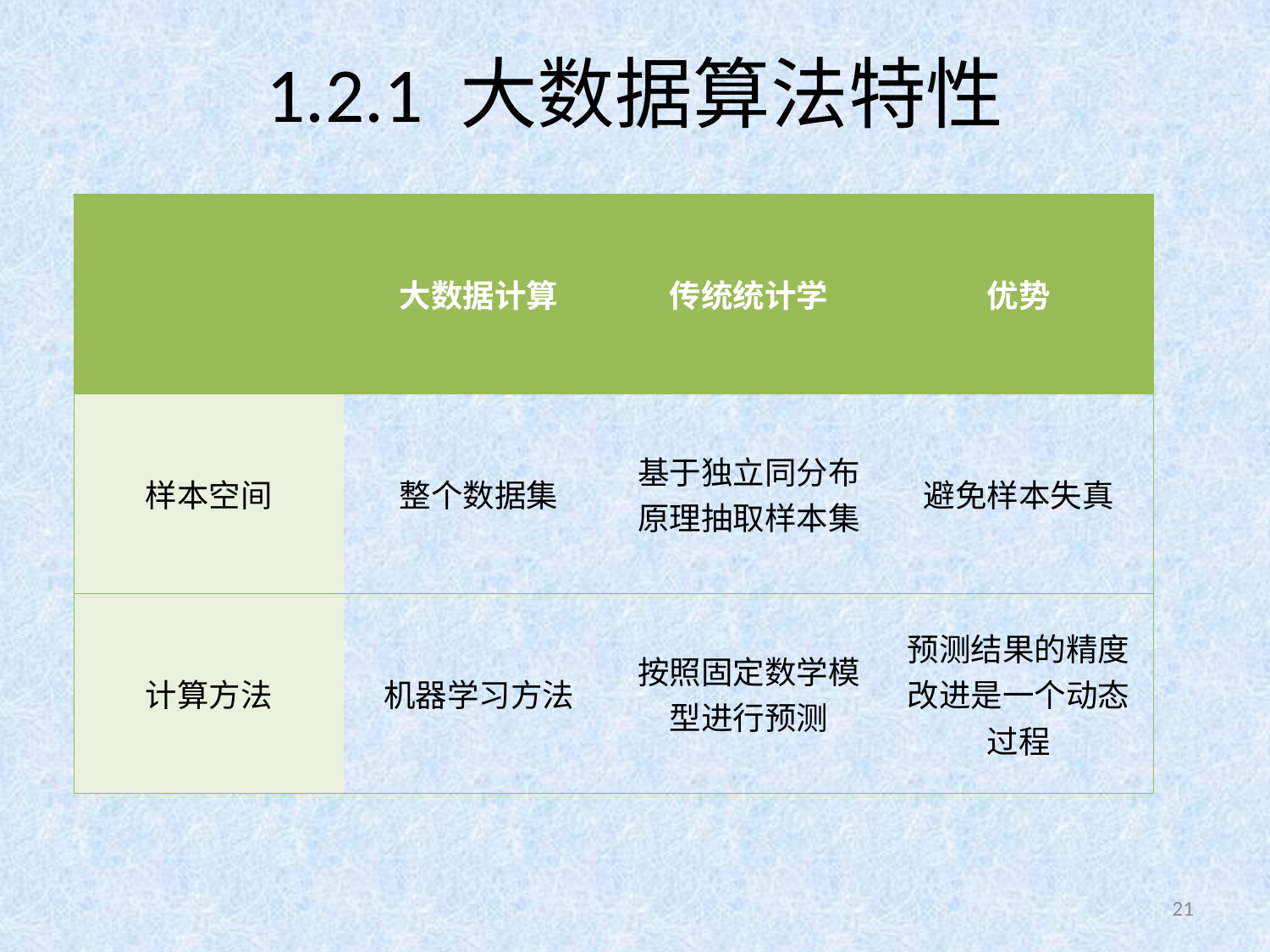

# 1.2.1 大数据算法特性
|  | 大数据计算 | 传统统计学 | 优势 |
| --- | --- | --- | --- |
| 样本空间 | 整个数据集 | 基于独立同分布原理抽取样本集 | 避免样本失真 |
| 计算方法 | 机器学习方法 | 按照固定数学模型进行预测 | 预测结果的精度改进是一个动态过程 |
21